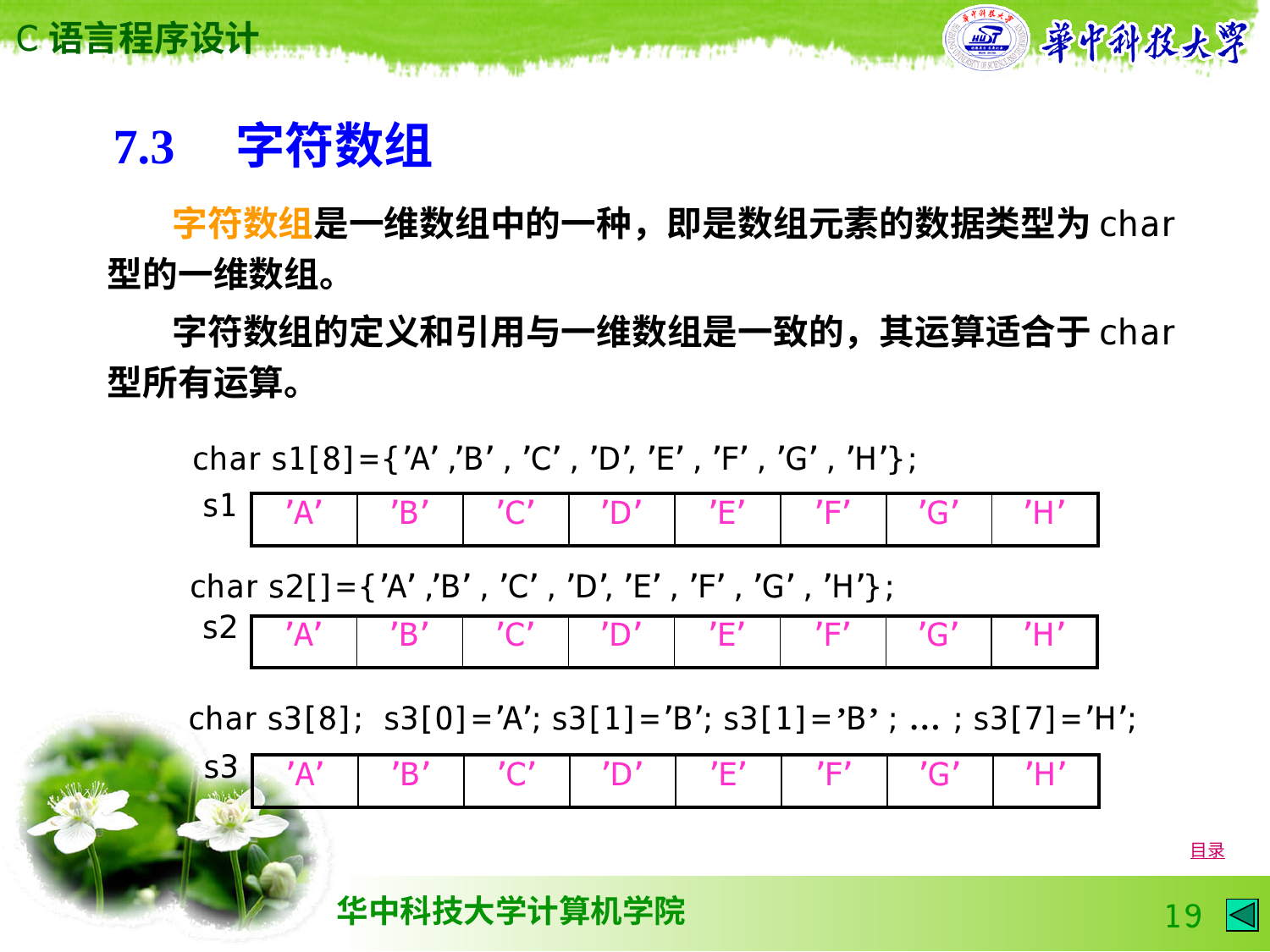

7.3　字符数组
       字符数组是一维数组中的一种，即是数组元素的数据类型为char型的一维数组。
       字符数组的定义和引用与一维数组是一致的，其运算适合于char型所有运算。
char s1[8]={’A’ ,’B’ , ’C’ , ’D’, ’E’ , ’F’ , ’G’ , ’H’};
s1
| ’A’ | ’B’ | ’C’ | ’D’ | ’E’ | ’F’ | ’G’ | ’H’ |
| --- | --- | --- | --- | --- | --- | --- | --- |
char s2[]={’A’ ,’B’ , ’C’ , ’D’, ’E’ , ’F’ , ’G’ , ’H’};
s2
| ’A’ | ’B’ | ’C’ | ’D’ | ’E’ | ’F’ | ’G’ | ’H’ |
| --- | --- | --- | --- | --- | --- | --- | --- |
char s3[8];  s3[0]=’A’; s3[1]=’B’; s3[1]=’B’ ; … ; s3[7]=’H’;
s3
| ’A’ | ’B’ | ’C’ | ’D’ | ’E’ | ’F’ | ’G’ | ’H’ |
| --- | --- | --- | --- | --- | --- | --- | --- |
目录
19